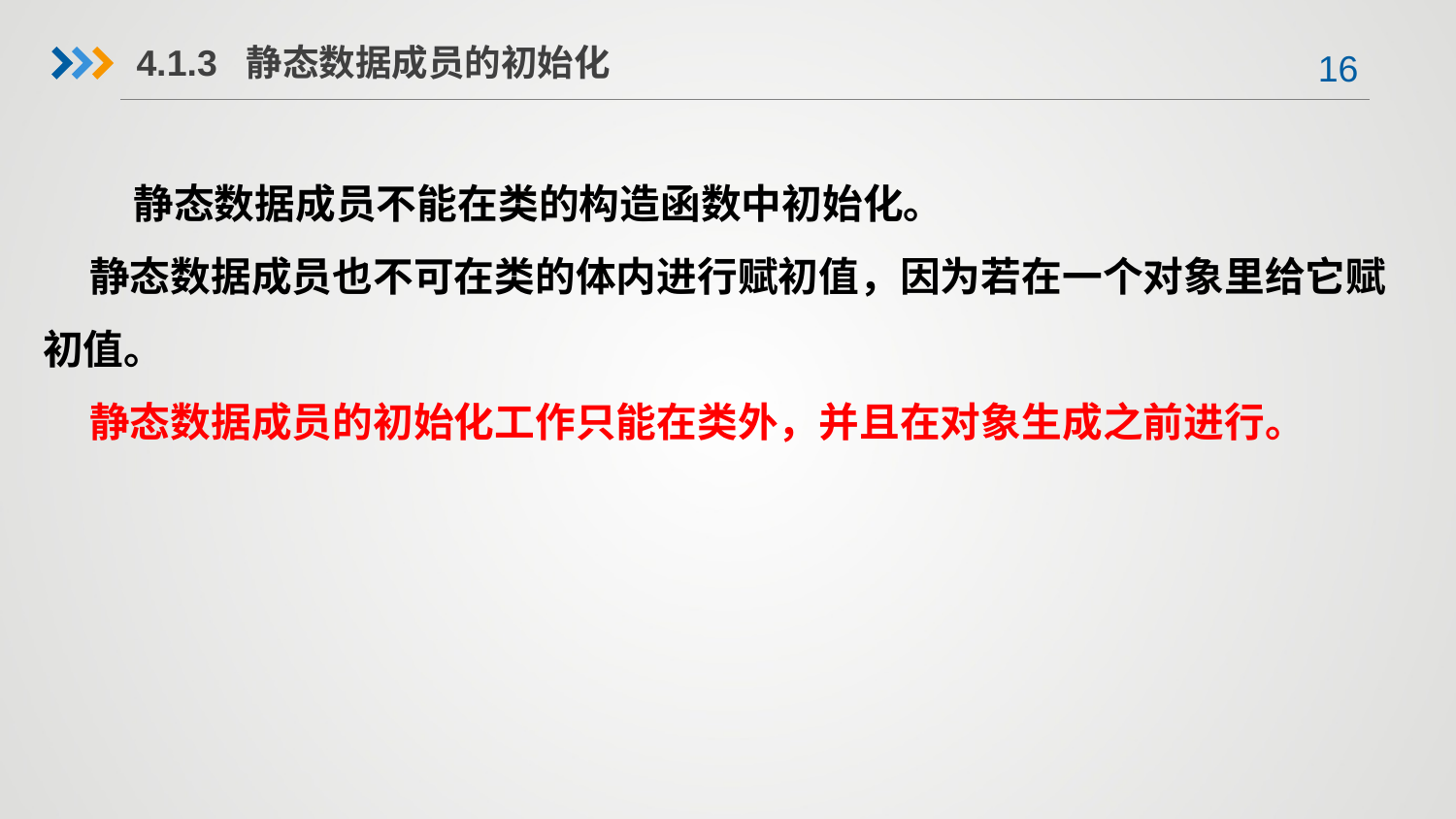

4.1.3  静态数据成员的初始化
         静态数据成员不能在类的构造函数中初始化。
    静态数据成员也不可在类的体内进行赋初值，因为若在一个对象里给它赋初值。
    静态数据成员的初始化工作只能在类外，并且在对象生成之前进行。